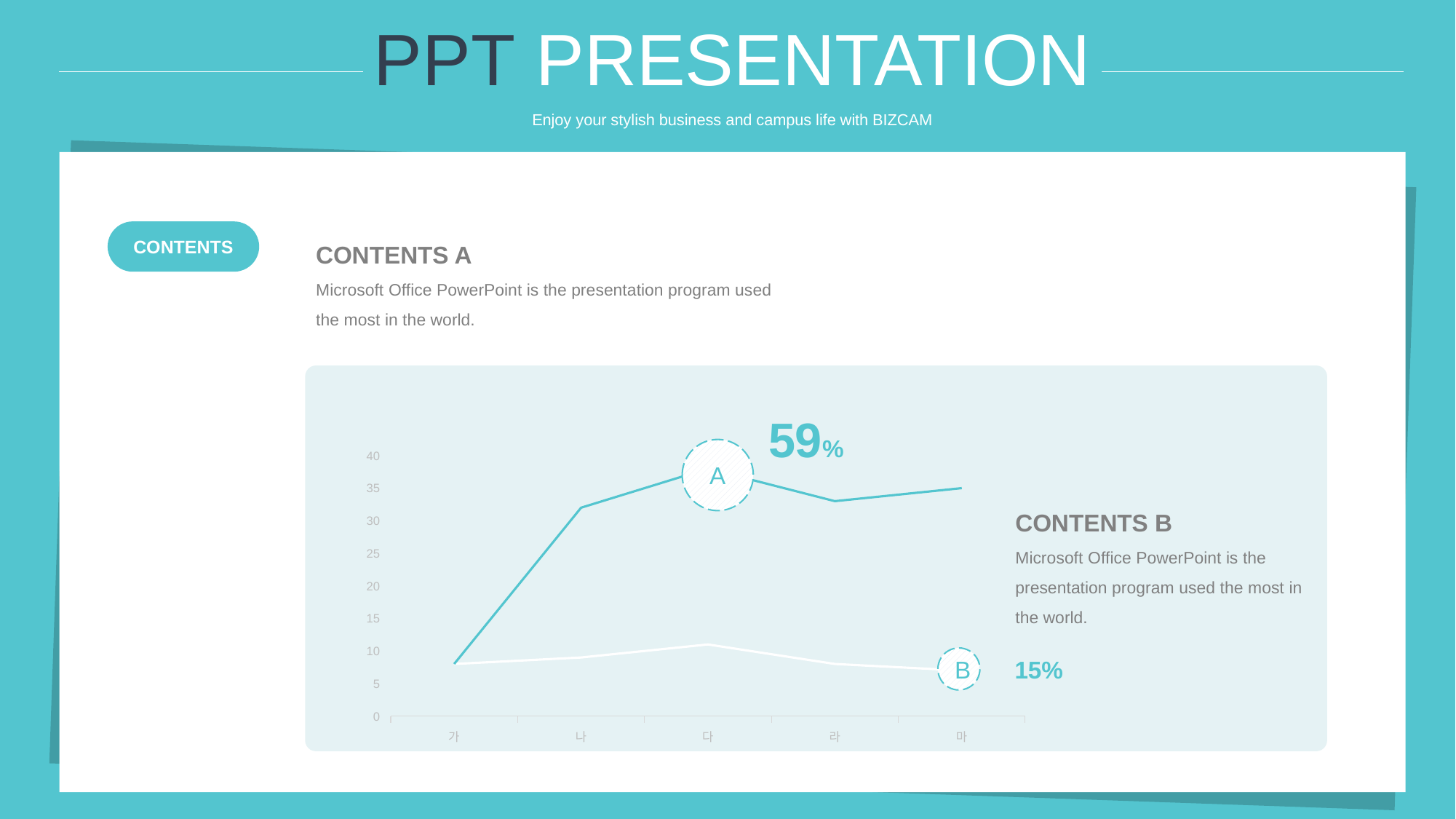

PPT PRESENTATION
Enjoy your stylish business and campus life with BIZCAM

CONTENTS A
Microsoft Office PowerPoint is the presentation program used the most in the world.
CONTENTS

59%
A

### Chart

| Category | 수량 | 수량2 |
|---|---|---|
| 가 | 8.0 | 8.0 |
| 나 | 9.0 | 32.0 |
| 다 | 11.0 | 38.0 |
| 라 | 8.0 | 33.0 |
| 마 | 7.0 | 35.0 |
CONTENTS B
Microsoft Office PowerPoint is the presentation program used the most in the world.
B
15%